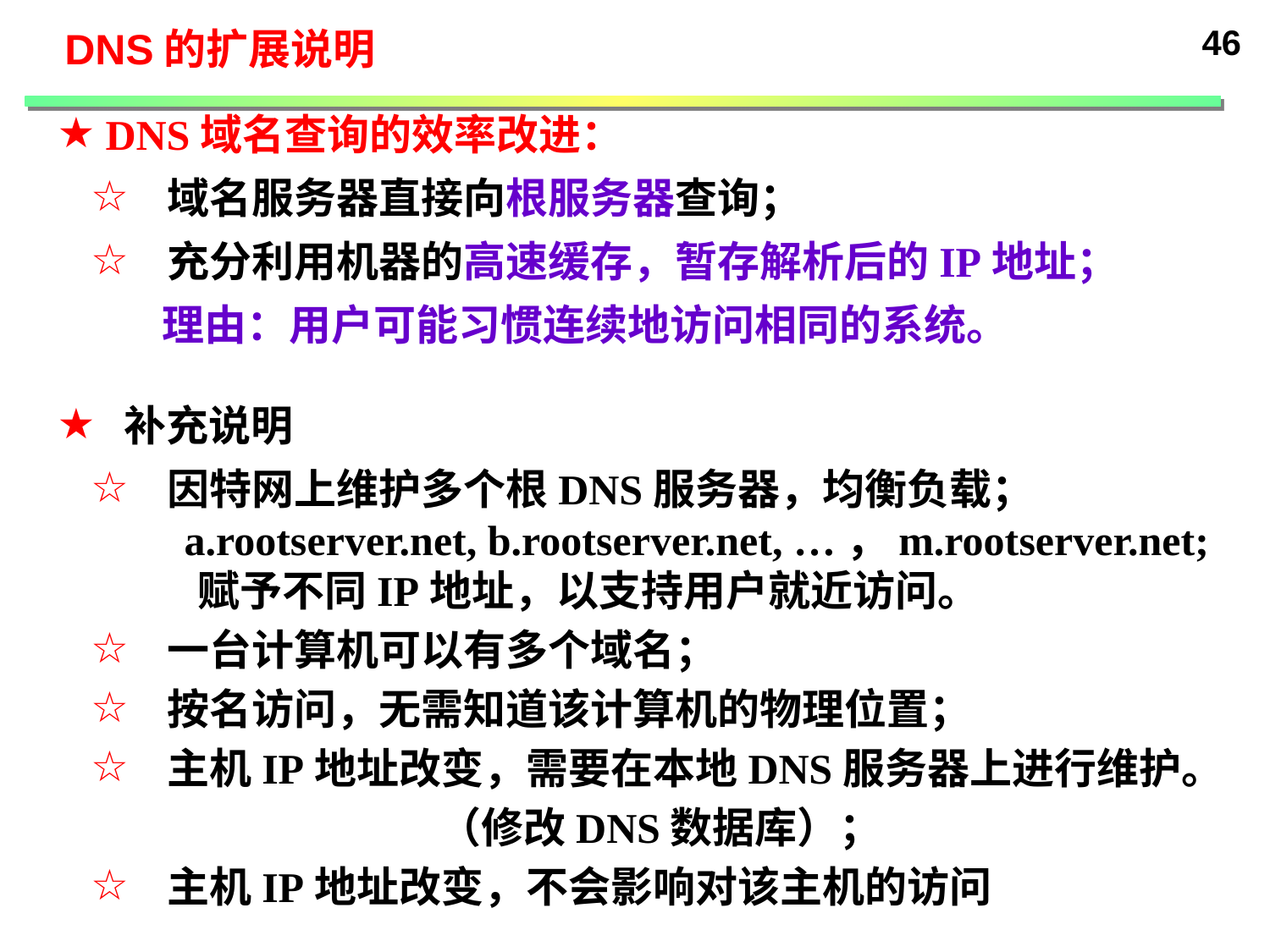

46
DNS的扩展说明

 DNS域名查询的效率改进：
   域名服务器直接向根服务器查询；
   充分利用机器的高速缓存，暂存解析后的IP地址；
          理由：用户可能习惯连续地访问相同的系统。

  补充说明
   因特网上维护多个根DNS服务器，均衡负载；
      a.rootserver.net, b.rootserver.net, …，m.rootserver.net;
       赋予不同IP地址，以支持用户就近访问。
   一台计算机可以有多个域名；
   按名访问，无需知道该计算机的物理位置；
   主机IP地址改变，需要在本地DNS服务器上进行维护。
                                       （修改DNS数据库）；
   主机IP地址改变，不会影响对该主机的访问